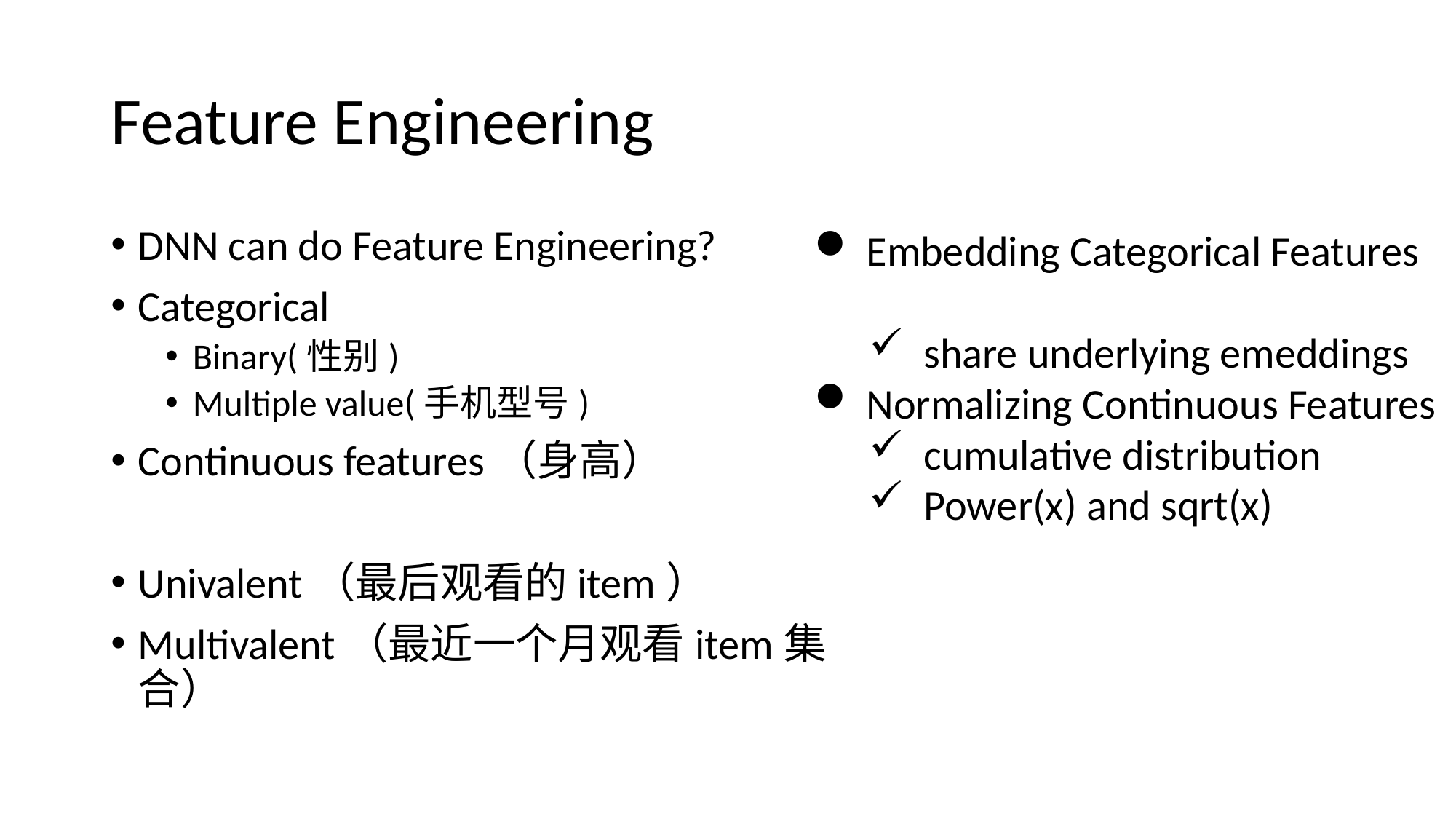

# Feature Engineering
DNN can do Feature Engineering?
Categorical
Binary(性别)
Multiple value(手机型号)
Continuous features（身高）

Univalent（最后观看的item）
Multivalent（最近一个月观看item集合）

 Embedding Categorical Features
share underlying emeddings
 Normalizing Continuous Features
cumulative distribution
Power(x) and sqrt(x)